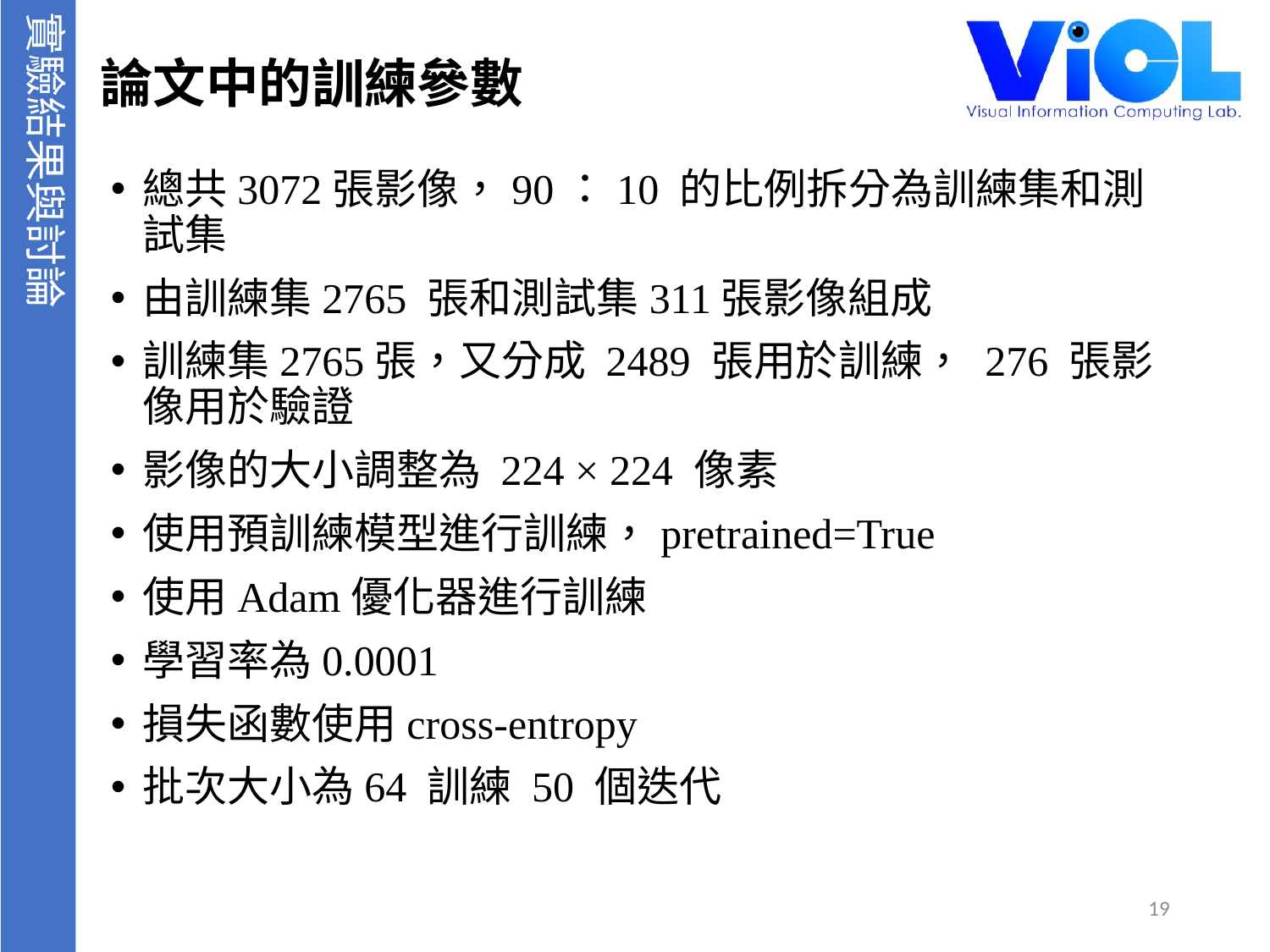

實驗結果與討論
# 論文中的訓練參數
總共3072張影像，90：10 的比例拆分為訓練集和測試集
由訓練集2765 張和測試集311張影像組成
訓練集2765張，又分成 2489 張用於訓練， 276 張影像用於驗證
影像的大小調整為 224 × 224 像素
使用預訓練模型進行訓練，pretrained=True
使用Adam優化器進行訓練
學習率為0.0001
損失函數使用cross-entropy
批次大小為64 訓練 50 個迭代
19